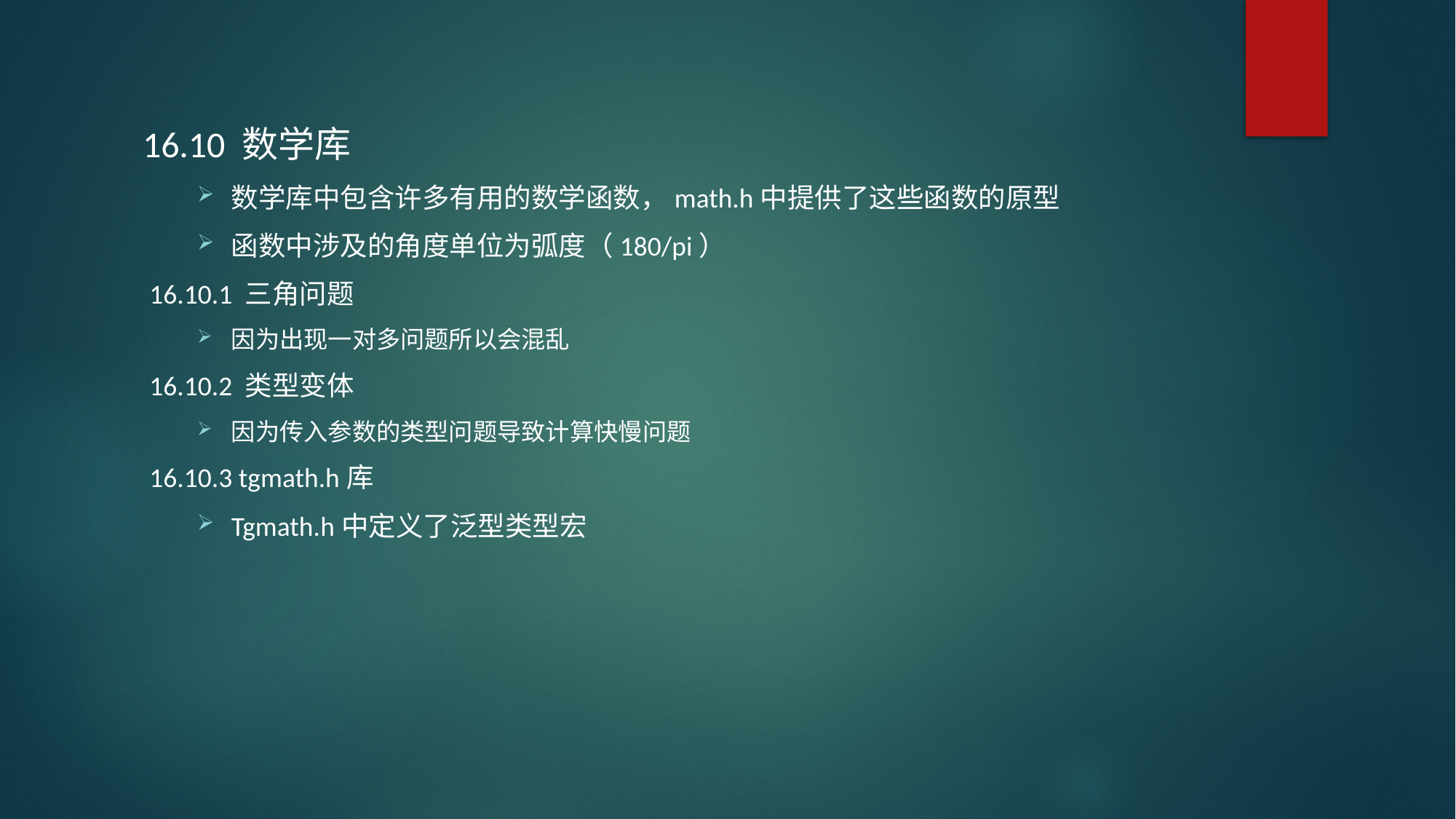

16.10 数学库
数学库中包含许多有用的数学函数，math.h中提供了这些函数的原型
函数中涉及的角度单位为弧度（180/pi）
16.10.1 三角问题
因为出现一对多问题所以会混乱
16.10.2 类型变体
因为传入参数的类型问题导致计算快慢问题
16.10.3 tgmath.h库
Tgmath.h中定义了泛型类型宏